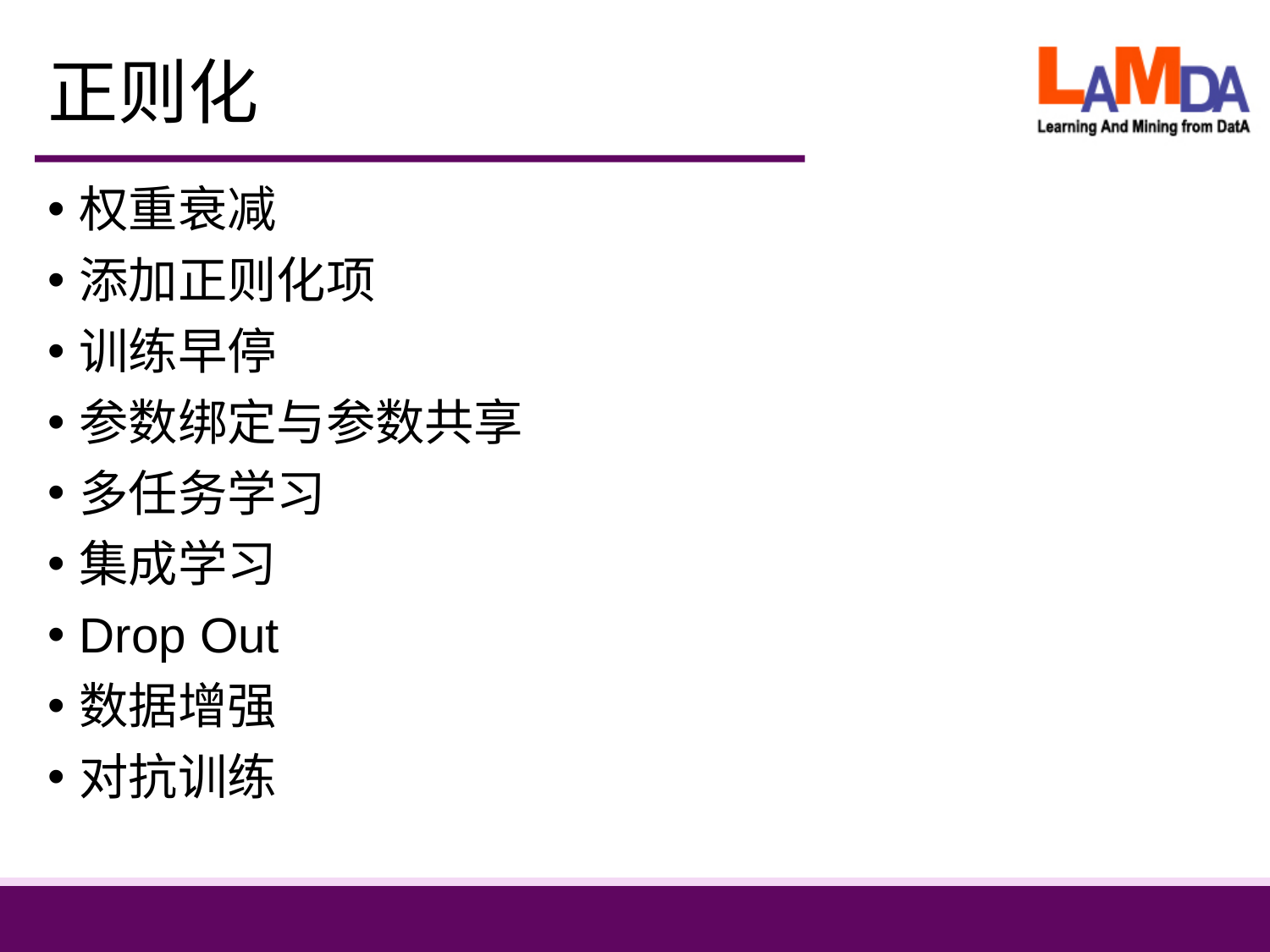

# 正则化
权重衰减
添加正则化项
训练早停
参数绑定与参数共享
多任务学习
集成学习
Drop Out
数据增强
对抗训练